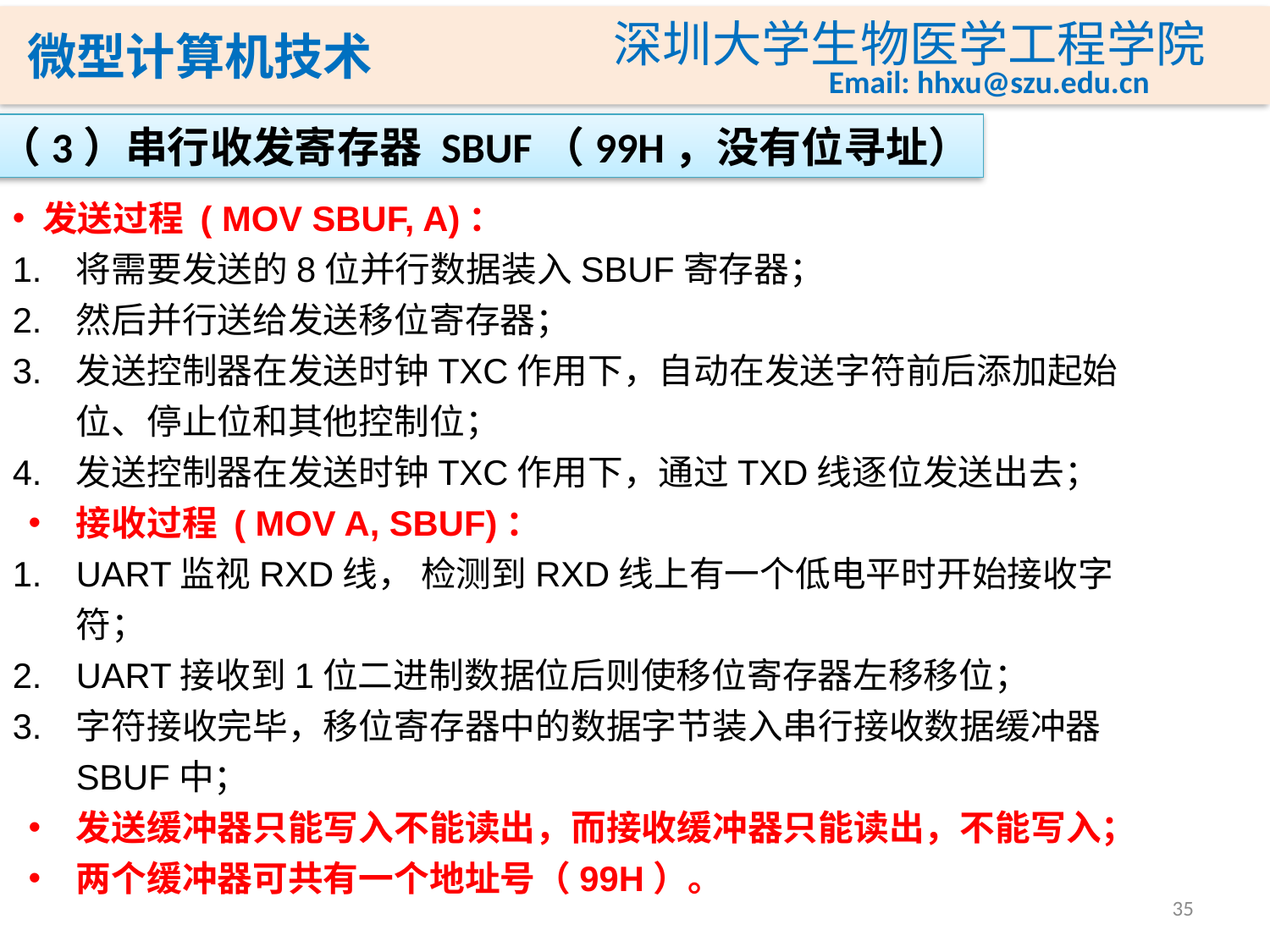

（3）串行收发寄存器 SBUF（99H，没有位寻址）
发送过程 ( MOV SBUF, A)：
将需要发送的8位并行数据装入SBUF寄存器；
然后并行送给发送移位寄存器；
发送控制器在发送时钟TXC作用下，自动在发送字符前后添加起始位、停止位和其他控制位；
发送控制器在发送时钟TXC作用下，通过TXD线逐位发送出去；
接收过程 ( MOV A, SBUF)：
UART监视RXD线， 检测到RXD线上有一个低电平时开始接收字符；
UART接收到1位二进制数据位后则使移位寄存器左移移位；
字符接收完毕，移位寄存器中的数据字节装入串行接收数据缓冲器SBUF中；
发送缓冲器只能写入不能读出，而接收缓冲器只能读出，不能写入；
两个缓冲器可共有一个地址号（99H）。
35